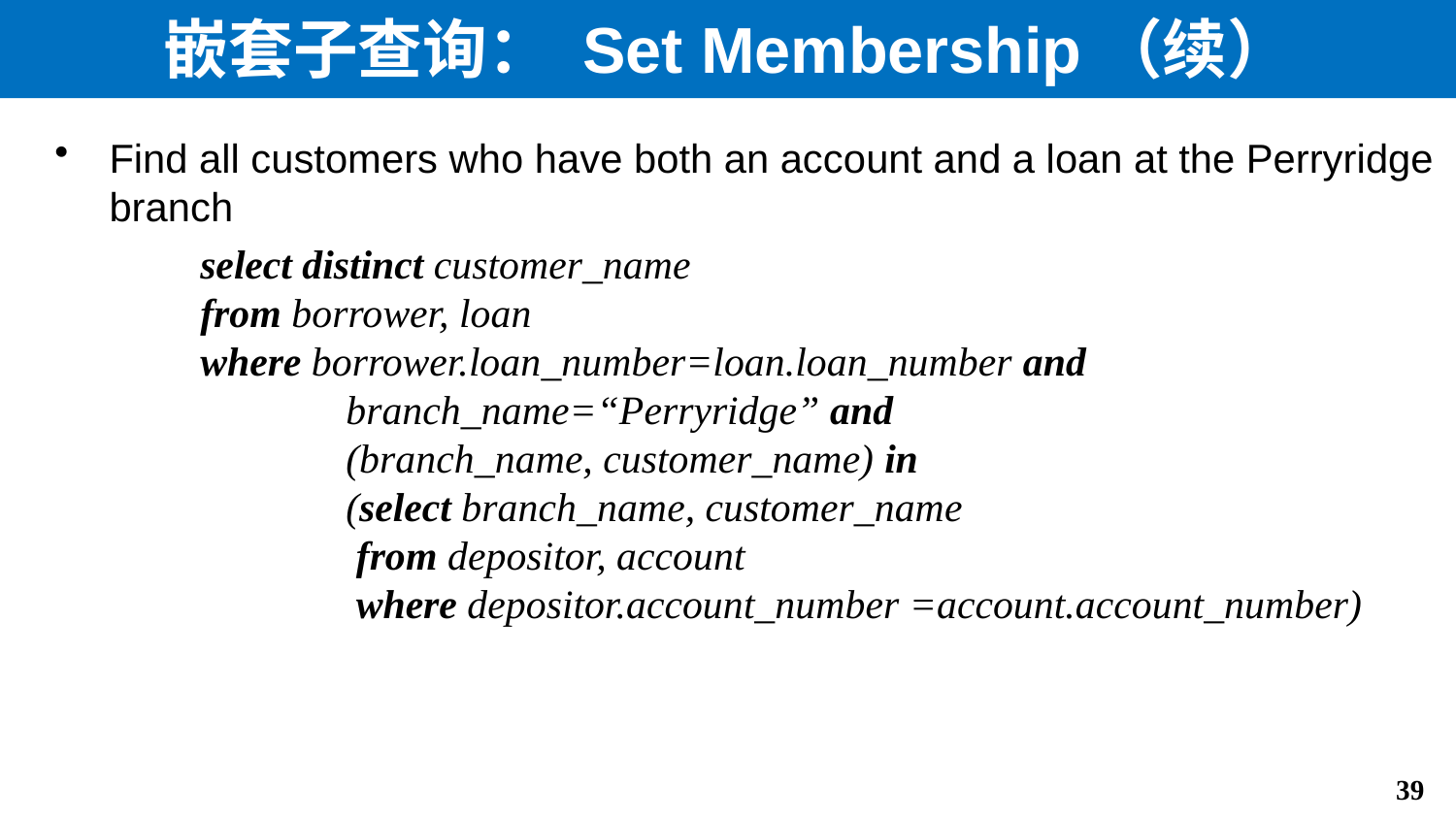

# 嵌套子查询： Set Membership（续）
Find all customers who have both an account and a loan at the Perryridge branch
	select distinct customer_name
	from borrower, loan
	where borrower.loan_number=loan.loan_number and
        		branch_name=“Perryridge” and
       		(branch_name, customer_name) in
   		(select branch_name, customer_name
		 from depositor, account
		 where depositor.account_number =account.account_number)